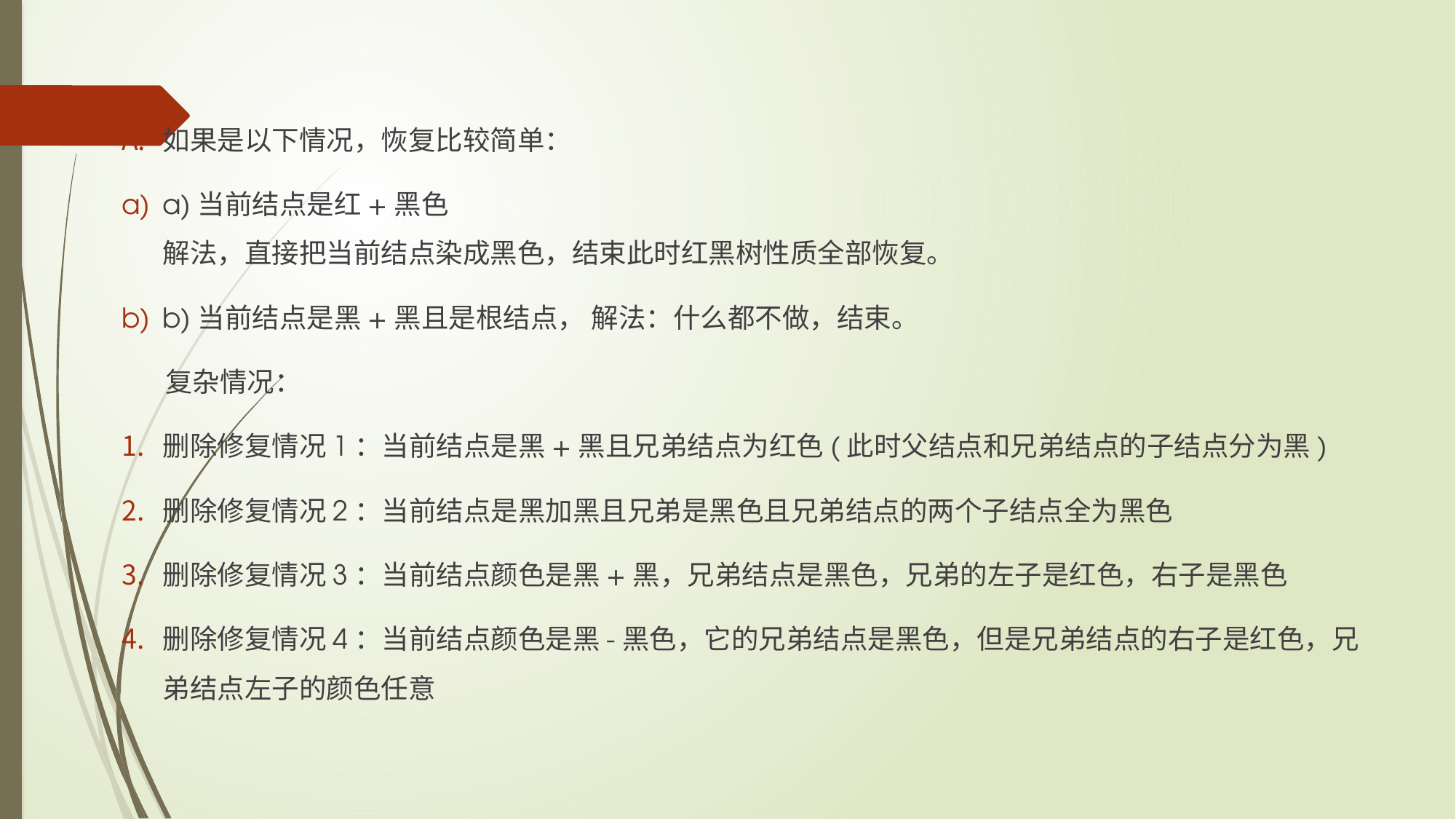

如果是以下情况，恢复比较简单：
a)当前结点是红+黑色
解法，直接把当前结点染成黑色，结束此时红黑树性质全部恢复。
b)当前结点是黑+黑且是根结点， 解法：什么都不做，结束。
      复杂情况：
删除修复情况1：当前结点是黑+黑且兄弟结点为红色(此时父结点和兄弟结点的子结点分为黑)
删除修复情况2：当前结点是黑加黑且兄弟是黑色且兄弟结点的两个子结点全为黑色
删除修复情况3：当前结点颜色是黑+黑，兄弟结点是黑色，兄弟的左子是红色，右子是黑色
删除修复情况4：当前结点颜色是黑-黑色，它的兄弟结点是黑色，但是兄弟结点的右子是红色，兄弟结点左子的颜色任意